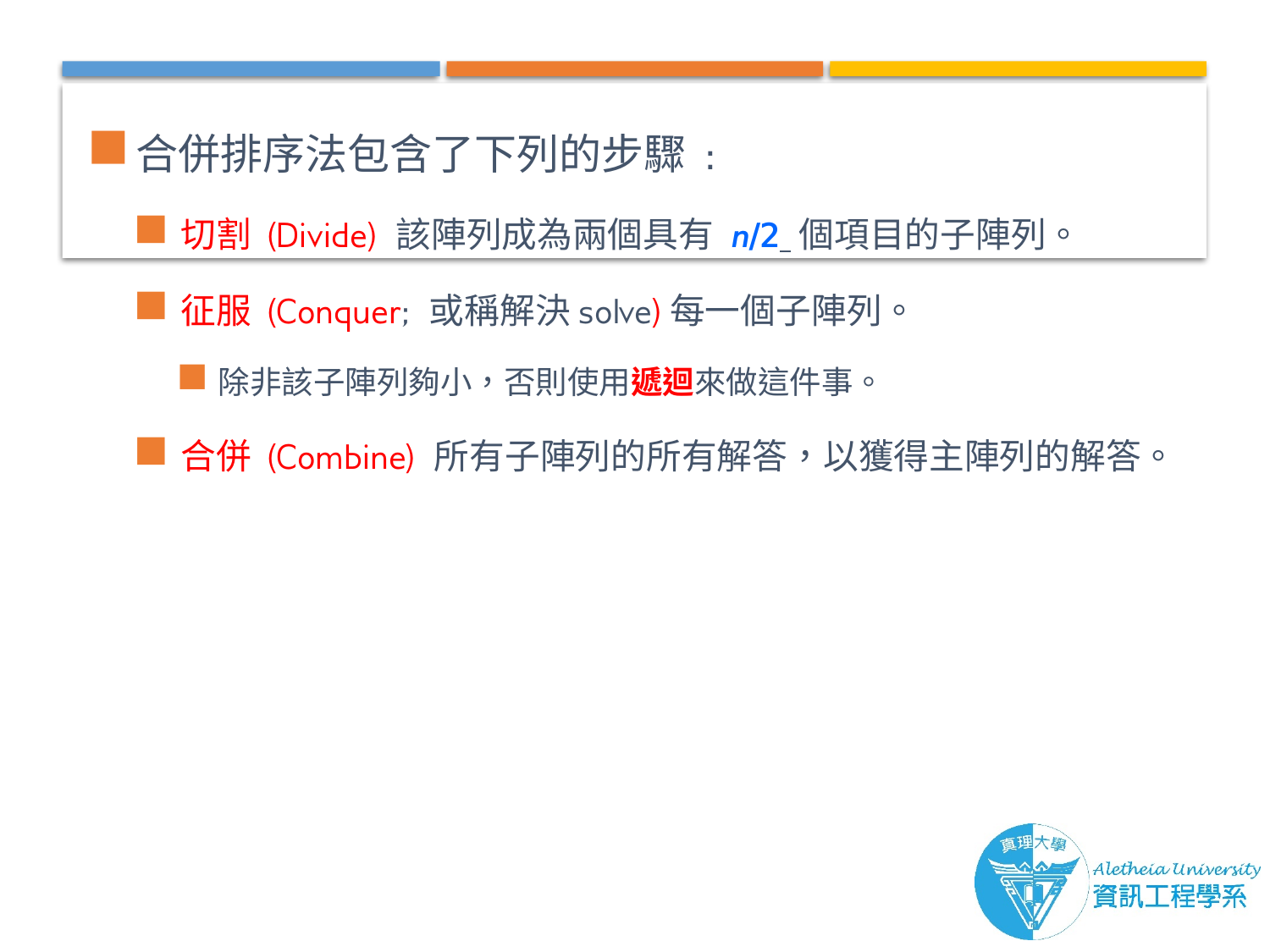

合併排序法包含了下列的步驟 :
切割 (Divide) 該陣列成為兩個具有 n/2 個項目的子陣列。
征服 (Conquer; 或稱解決solve)每一個子陣列。
除非該子陣列夠小，否則使用遞迴來做這件事。
合併 (Combine) 所有子陣列的所有解答，以獲得主陣列的解答。